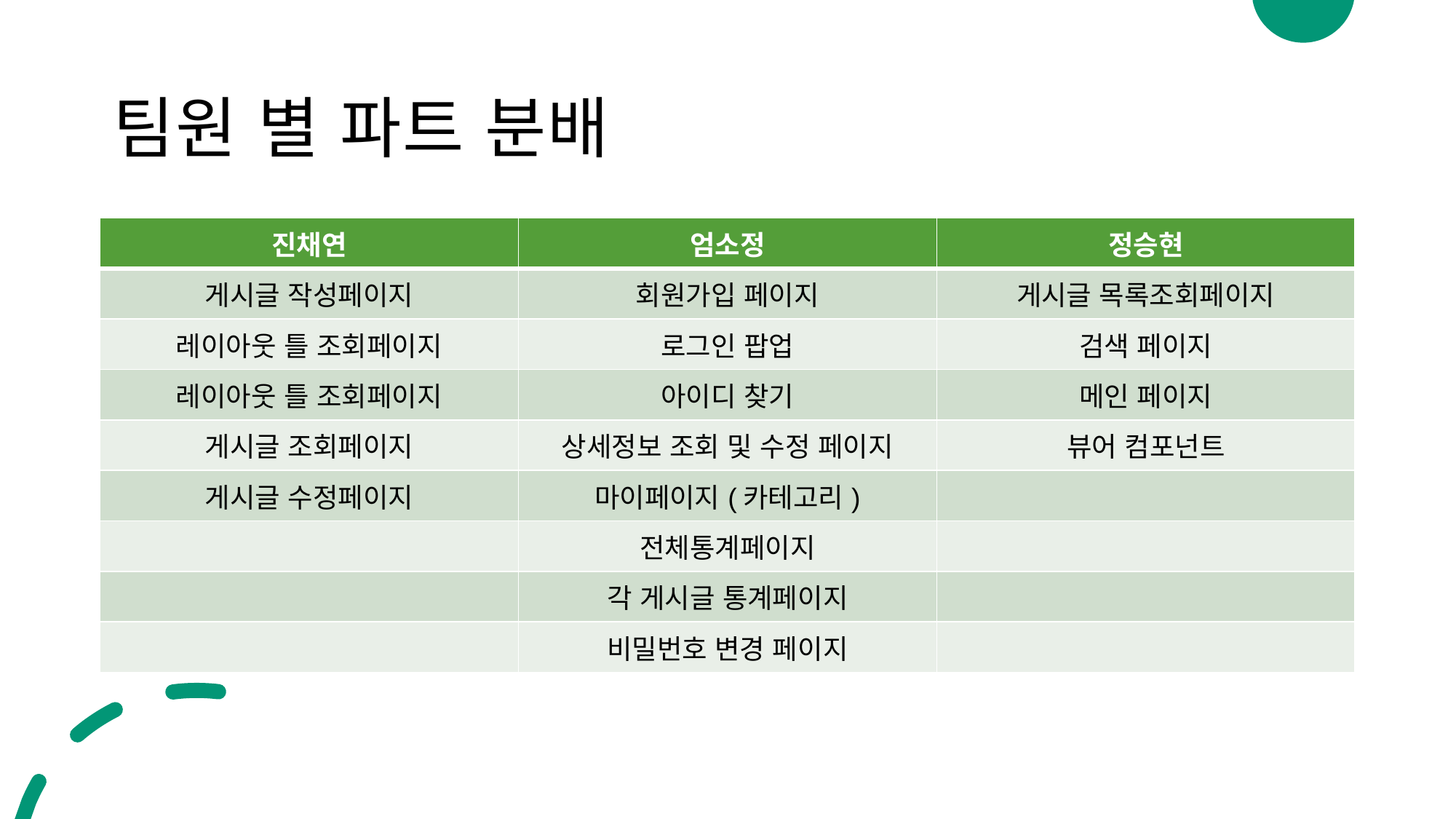

# 팀원 별 파트 분배
| 진채연 | 엄소정 | 정승현 |
| --- | --- | --- |
| 게시글 작성페이지 | 회원가입 페이지 | 게시글 목록조회페이지 |
| 레이아웃 틀 조회페이지 | 로그인 팝업 | 검색 페이지 |
| 레이아웃 틀 조회페이지 | 아이디 찾기 | 메인 페이지 |
| 게시글 조회페이지 | 상세정보 조회 및 수정 페이지 | 뷰어 컴포넌트 |
| 게시글 수정페이지 | 마이페이지(카테고리) |  |
|  | 전체통계페이지 |  |
|  | 각 게시글 통계페이지 |  |
|  | 비밀번호 변경 페이지 |  |